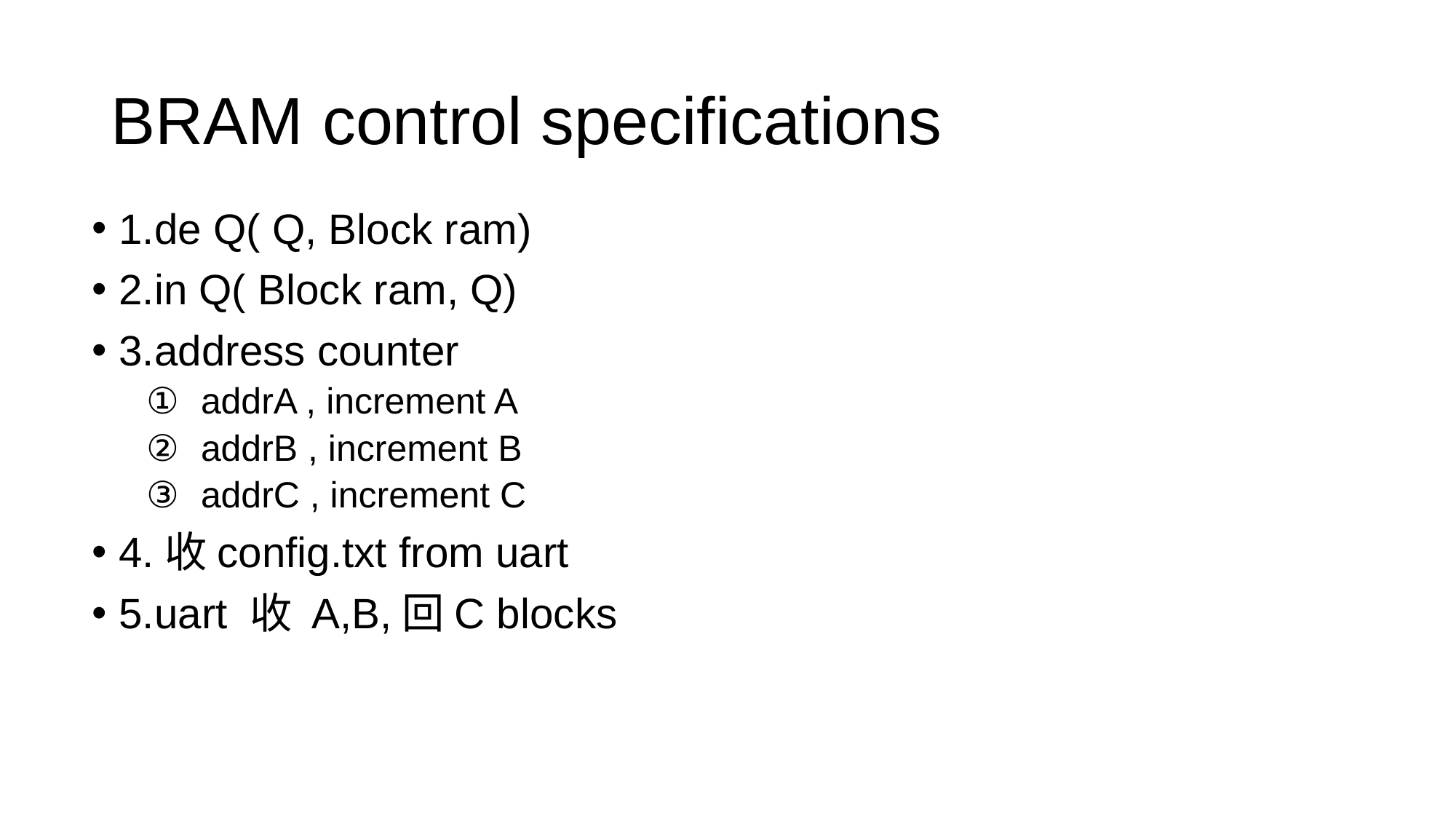

# BRAM control specifications
1.de Q( Q, Block ram)
2.in Q( Block ram, Q)
3.address counter
addrA , increment A
addrB , increment B
addrC , increment C
4.收config.txt from uart
5.uart 收 A,B,回C blocks